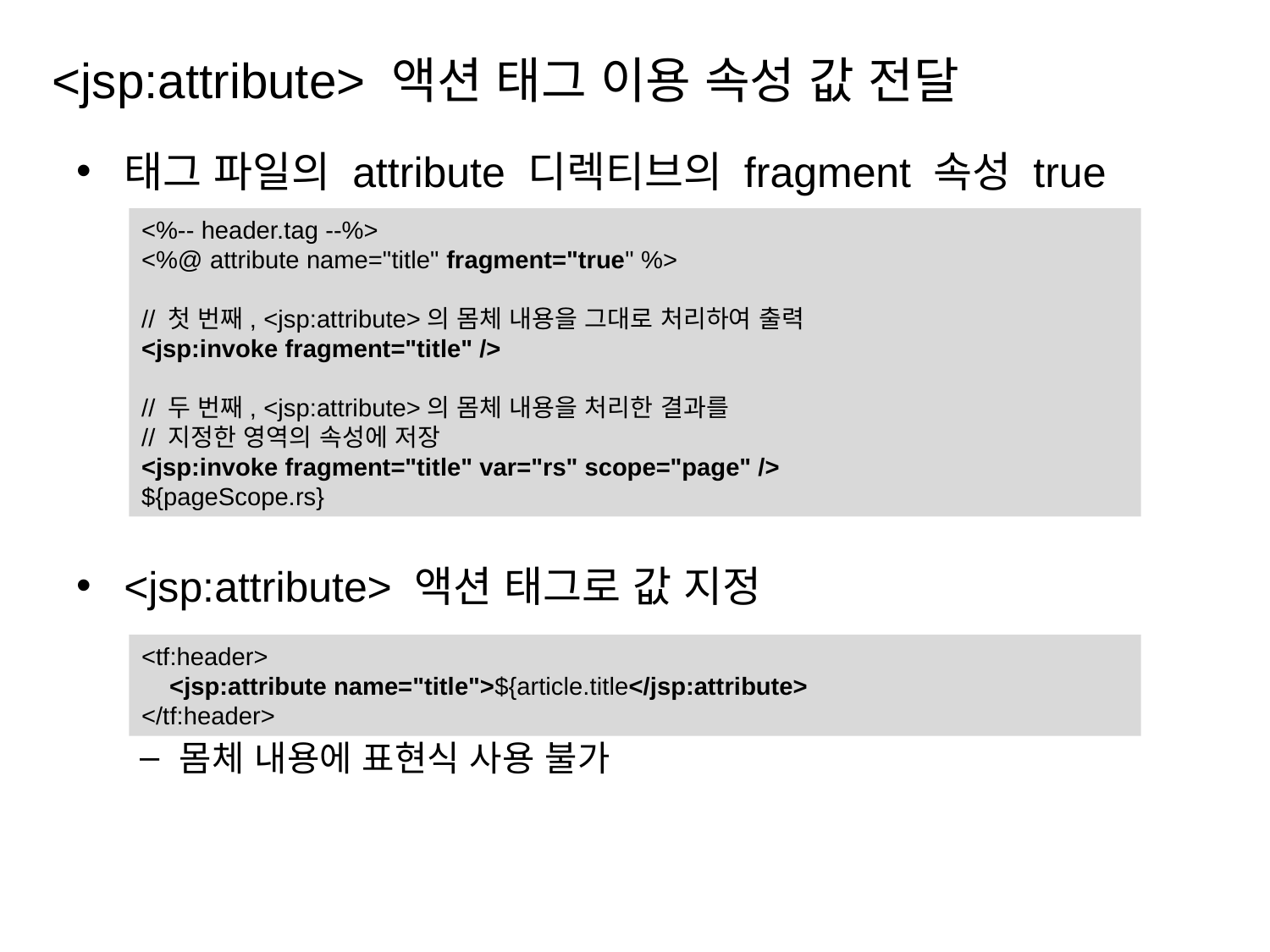

# <jsp:attribute> 액션 태그 이용 속성 값 전달
태그 파일의 attribute 디렉티브의 fragment 속성 true

<jsp:attribute> 액션 태그로 값 지정

몸체 내용에 표현식 사용 불가
<%-- header.tag --%>
<%@ attribute name="title" fragment="true" %>

// 첫 번째, <jsp:attribute>의 몸체 내용을 그대로 처리하여 출력
<jsp:invoke fragment="title" />

// 두 번째, <jsp:attribute>의 몸체 내용을 처리한 결과를
// 지정한 영역의 속성에 저장
<jsp:invoke fragment="title" var="rs" scope="page" />
${pageScope.rs}
<tf:header>
    <jsp:attribute name="title">${article.title</jsp:attribute>
</tf:header>